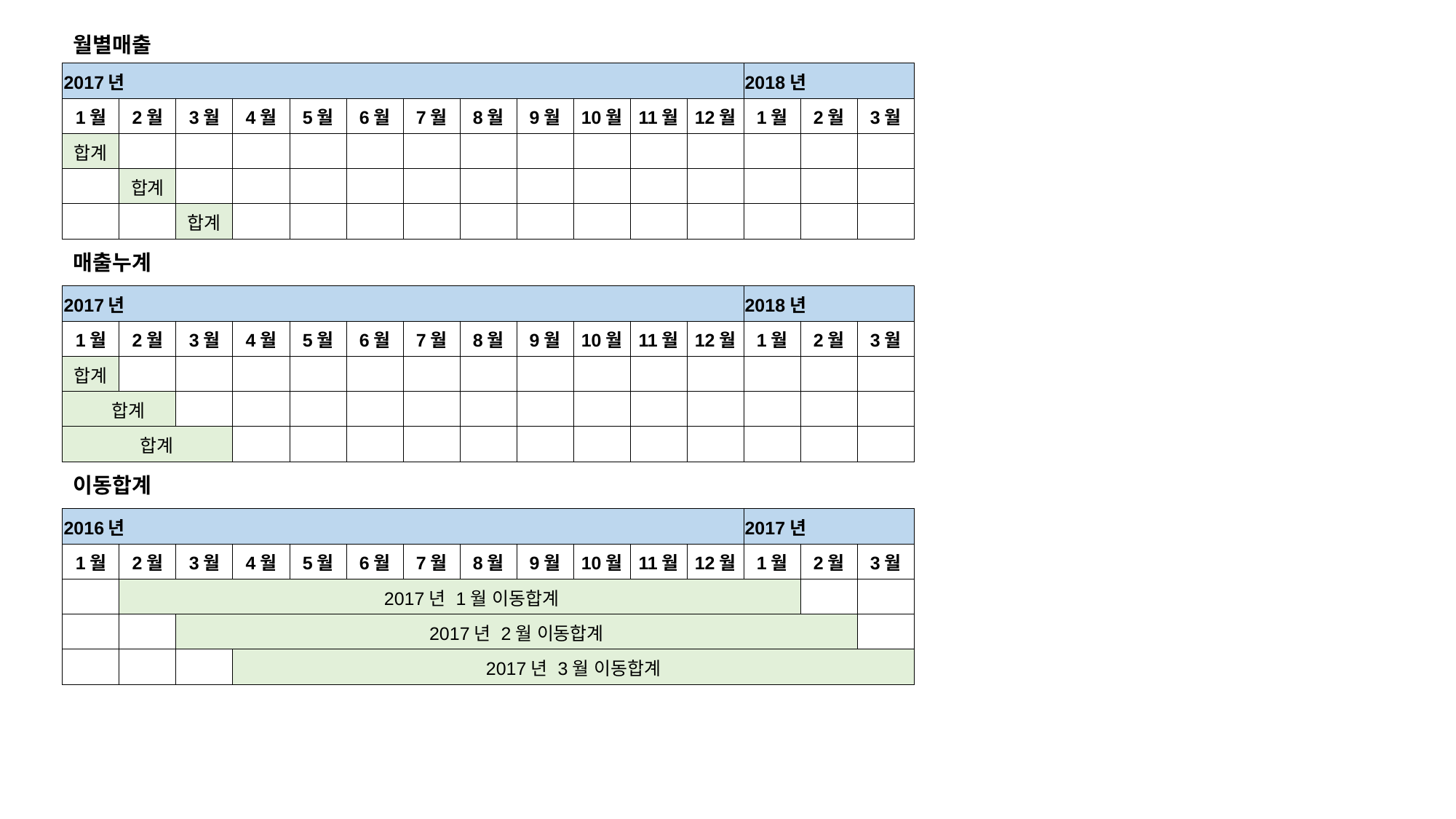

월별매출
| 2017년 |  |  |  |  |  |  |  |  |  |  |  | 2018년 |  |  |
| --- | --- | --- | --- | --- | --- | --- | --- | --- | --- | --- | --- | --- | --- | --- |
| 1월 | 2월 | 3월 | 4월 | 5월 | 6월 | 7월 | 8월 | 9월 | 10월 | 11월 | 12월 | 1월 | 2월 | 3월 |
| 합계 |  |  |  |  |  |  |  |  |  |  |  |  |  |  |
|  | 합계 |  |  |  |  |  |  |  |  |  |  |  |  |  |
|  |  | 합계 |  |  |  |  |  |  |  |  |  |  |  |  |
매출누계
| 2017년 |  |  |  |  |  |  |  |  |  |  |  | 2018년 |  |  |
| --- | --- | --- | --- | --- | --- | --- | --- | --- | --- | --- | --- | --- | --- | --- |
| 1월 | 2월 | 3월 | 4월 | 5월 | 6월 | 7월 | 8월 | 9월 | 10월 | 11월 | 12월 | 1월 | 2월 | 3월 |
| 합계 |  |  |  |  |  |  |  |  |  |  |  |  |  |  |
| 합계 | 합계 |  |  |  |  |  |  |  |  |  |  |  |  |  |
| 합계 |  | 합계 |  |  |  |  |  |  |  |  |  |  |  |  |
이동합계
| 2016년 |  |  |  |  |  |  |  |  |  |  |  | 2017년 |  |  |
| --- | --- | --- | --- | --- | --- | --- | --- | --- | --- | --- | --- | --- | --- | --- |
| 1월 | 2월 | 3월 | 4월 | 5월 | 6월 | 7월 | 8월 | 9월 | 10월 | 11월 | 12월 | 1월 | 2월 | 3월 |
|  | 2017년 1월 이동합계 |  |  |  |  |  |  |  |  |  |  |  |  |  |
|  |  | 2017년 2월 이동합계 |  |  |  |  |  |  |  |  |  |  |  |  |
|  |  |  | 2017년 3월 이동합계 |  |  |  |  |  |  |  |  |  |  |  |